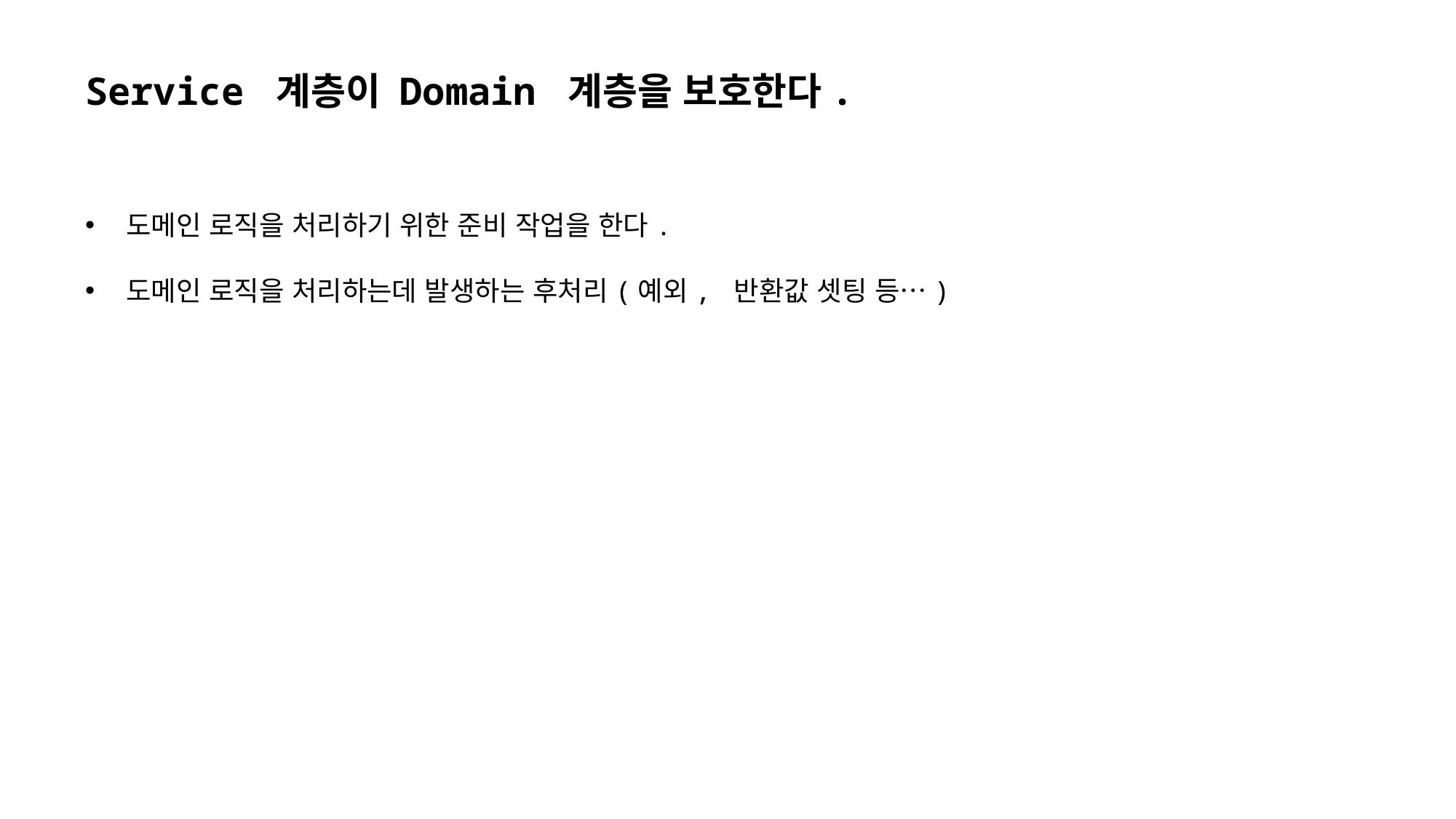

Service 계층이 Domain 계층을 보호한다.
도메인 로직을 처리하기 위한 준비 작업을 한다.

도메인 로직을 처리하는데 발생하는 후처리(예외, 반환값 셋팅 등…)